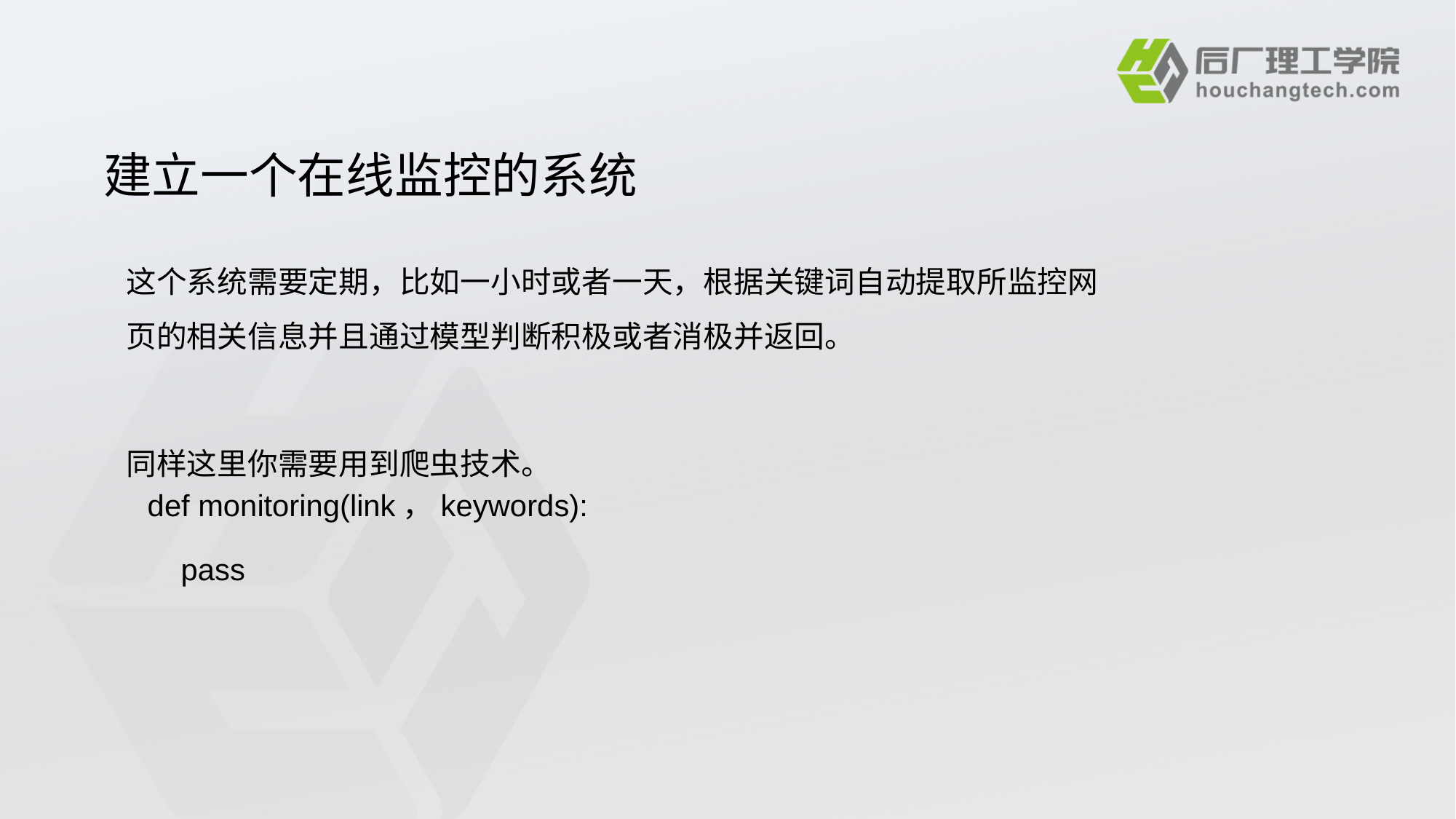

建立一个在线监控的系统
这个系统需要定期，比如一小时或者一天，根据关键词自动提取所监控网页的相关信息并且通过模型判断积极或者消极并返回。

同样这里你需要用到爬虫技术。
def monitoring(link，keywords):
    pass